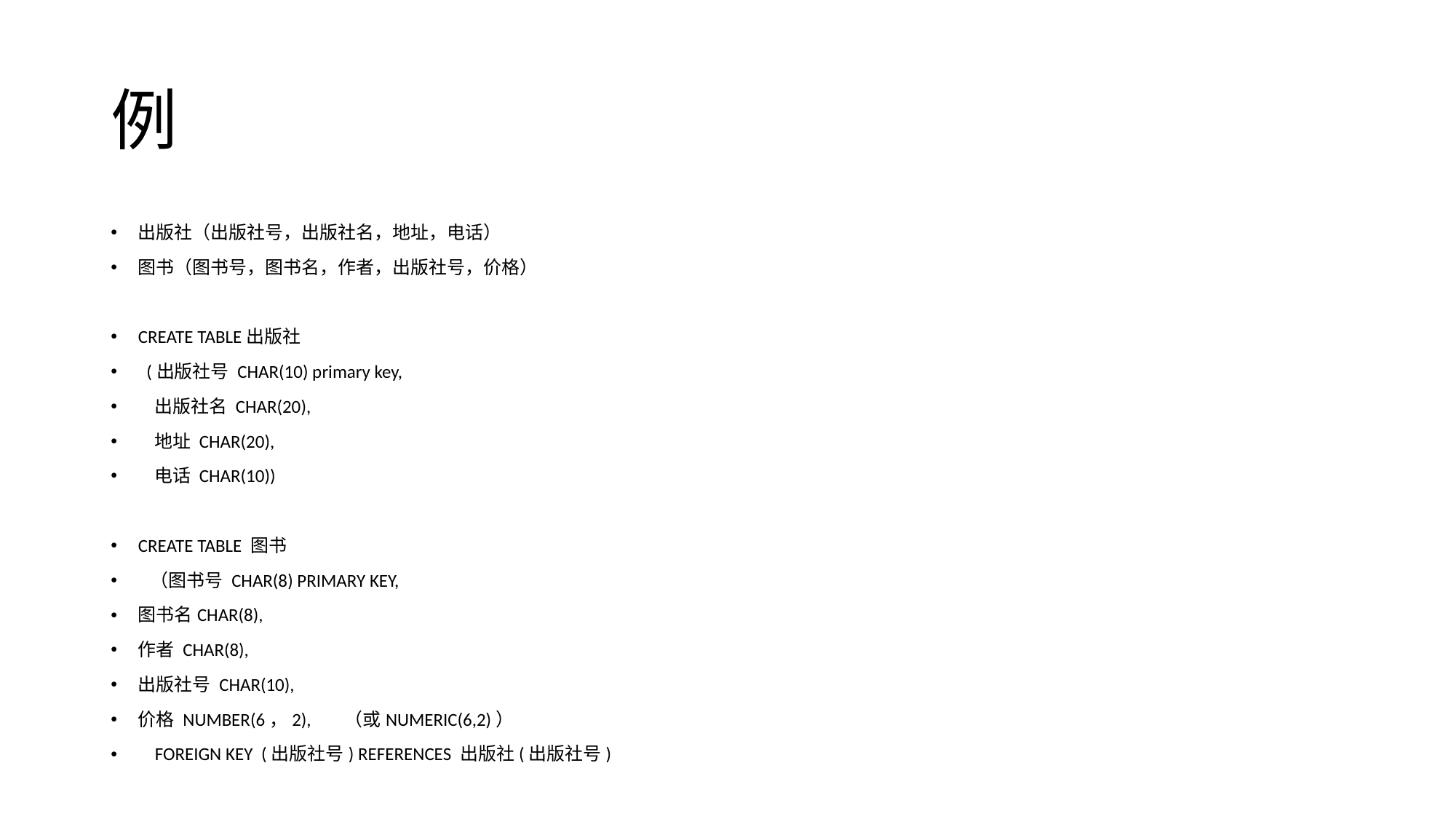

# 例
出版社（出版社号，出版社名，地址，电话）
图书（图书号，图书名，作者，出版社号，价格）

CREATE TABLE出版社
  (出版社号 CHAR(10) primary key,
   出版社名 CHAR(20),
   地址 CHAR(20),
   电话 CHAR(10))

CREATE TABLE 图书
  （图书号 CHAR(8) PRIMARY KEY,
图书名CHAR(8),
作者 CHAR(8),
出版社号 CHAR(10),
价格 NUMBER(6，2),       （或NUMERIC(6,2)）
    FOREIGN KEY  (出版社号) REFERENCES 出版社(出版社号)